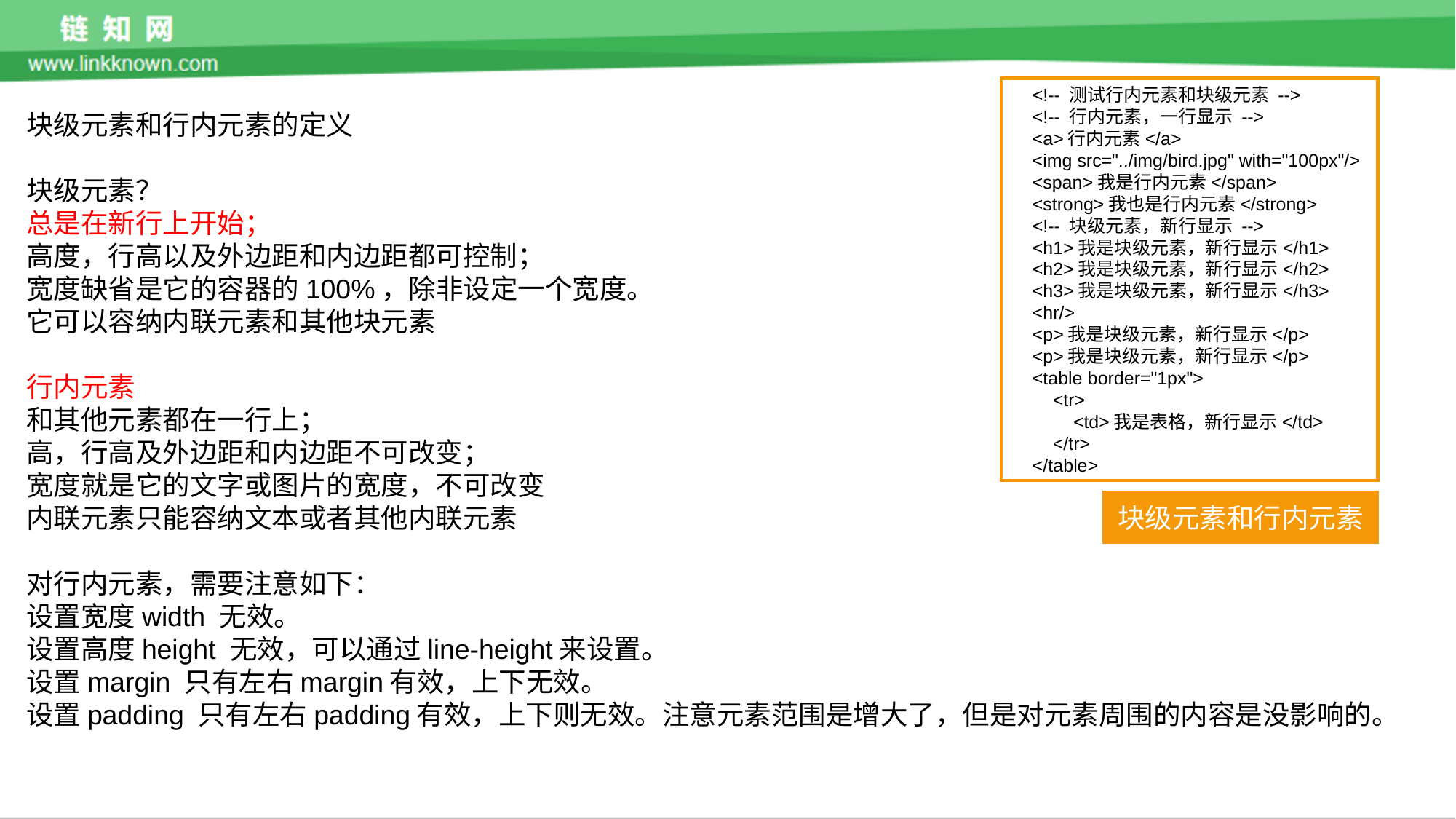

<!-- 测试行内元素和块级元素 -->
    <!-- 行内元素，一行显示 -->
    <a>行内元素</a>
    <img src="../img/bird.jpg" with="100px"/>
    <span>我是行内元素</span>
    <strong>我也是行内元素</strong>
    <!-- 块级元素，新行显示 -->
    <h1>我是块级元素，新行显示</h1>
    <h2>我是块级元素，新行显示</h2>
    <h3>我是块级元素，新行显示</h3>
    <hr/>
    <p>我是块级元素，新行显示</p>
    <p>我是块级元素，新行显示</p>
    <table border="1px">
        <tr>
            <td>我是表格，新行显示</td>
        </tr>
    </table>
块级元素和行内元素的定义

块级元素？
总是在新行上开始；
高度，行高以及外边距和内边距都可控制；
宽度缺省是它的容器的100%，除非设定一个宽度。
它可以容纳内联元素和其他块元素

行内元素
和其他元素都在一行上；
高，行高及外边距和内边距不可改变；
宽度就是它的文字或图片的宽度，不可改变
内联元素只能容纳文本或者其他内联元素

对行内元素，需要注意如下：
设置宽度width 无效。
设置高度height 无效，可以通过line-height来设置。
设置margin 只有左右margin有效，上下无效。
设置padding 只有左右padding有效，上下则无效。注意元素范围是增大了，但是对元素周围的内容是没影响的。
块级元素和行内元素